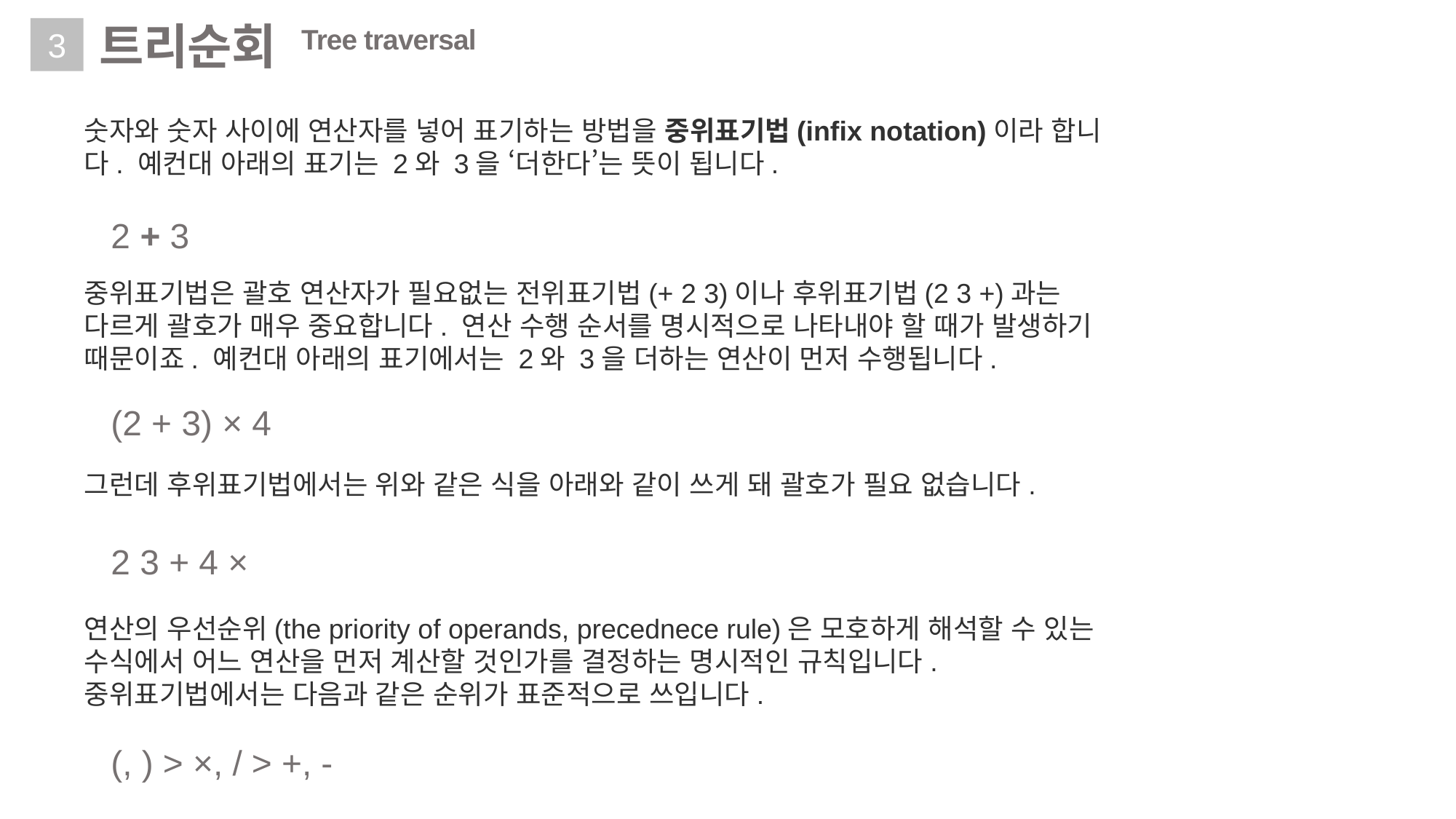

트리순회 Tree traversal
3
숫자와 숫자 사이에 연산자를 넣어 표기하는 방법을 중위표기법(infix notation)이라 합니다. 예컨대 아래의 표기는 2와 3을 ‘더한다’는 뜻이 됩니다.
2 + 3
중위표기법은 괄호 연산자가 필요없는 전위표기법(+ 2 3)이나 후위표기법(2 3 +)과는 다르게 괄호가 매우 중요합니다. 연산 수행 순서를 명시적으로 나타내야 할 때가 발생하기 때문이죠. 예컨대 아래의 표기에서는 2와 3을 더하는 연산이 먼저 수행됩니다.
(2 + 3) × 4
그런데 후위표기법에서는 위와 같은 식을 아래와 같이 쓰게 돼 괄호가 필요 없습니다.
2 3 + 4 ×
연산의 우선순위(the priority of operands, precednece rule)은 모호하게 해석할 수 있는 수식에서 어느 연산을 먼저 계산할 것인가를 결정하는 명시적인 규칙입니다. 중위표기법에서는 다음과 같은 순위가 표준적으로 쓰입니다.
(, ) > ×, / > +, -